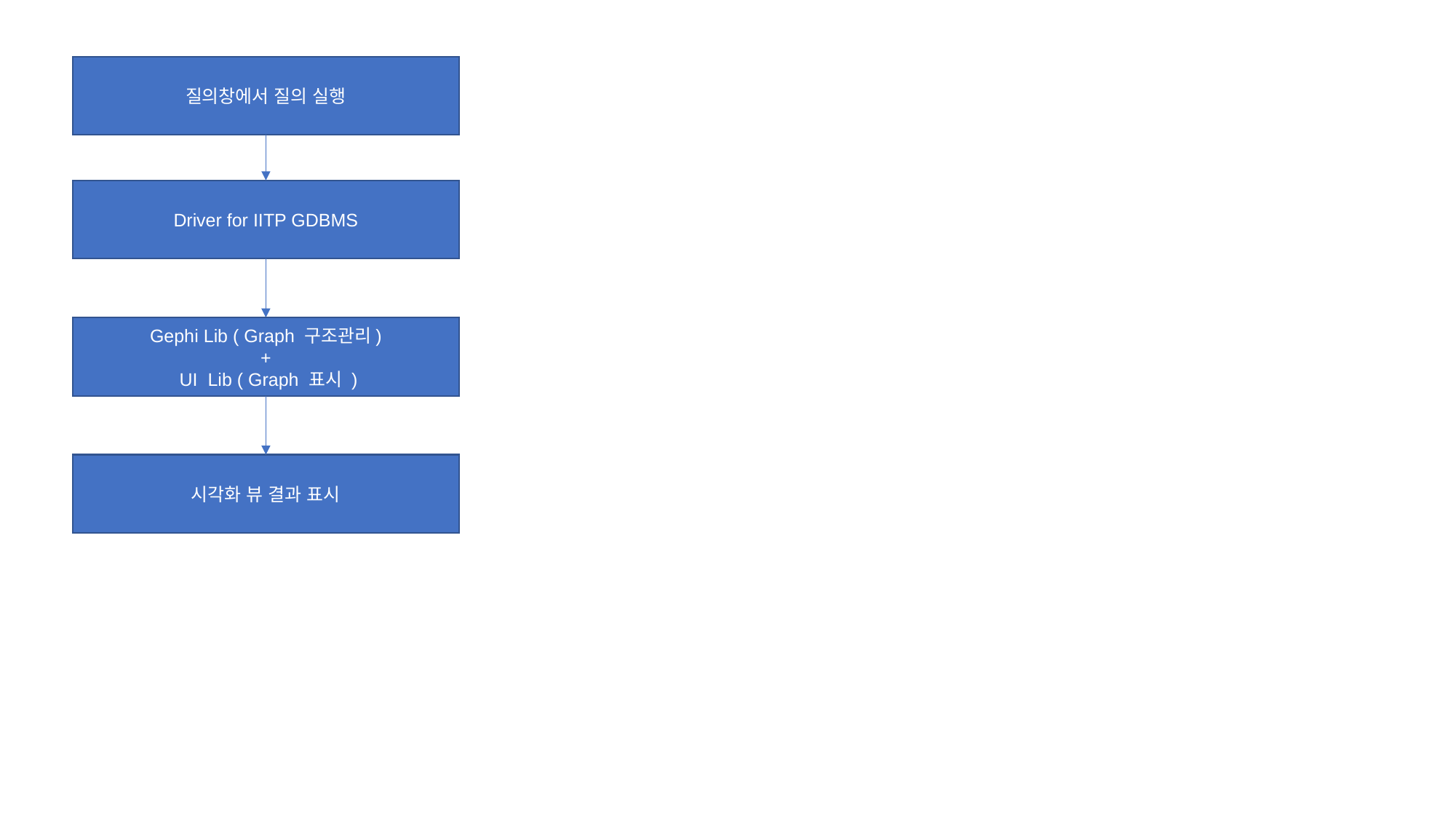

질의창에서 질의 실행
Driver for IITP GDBMS
Gephi Lib ( Graph 구조관리)
+
 UI  Lib ( Graph 표시 )
시각화 뷰 결과 표시